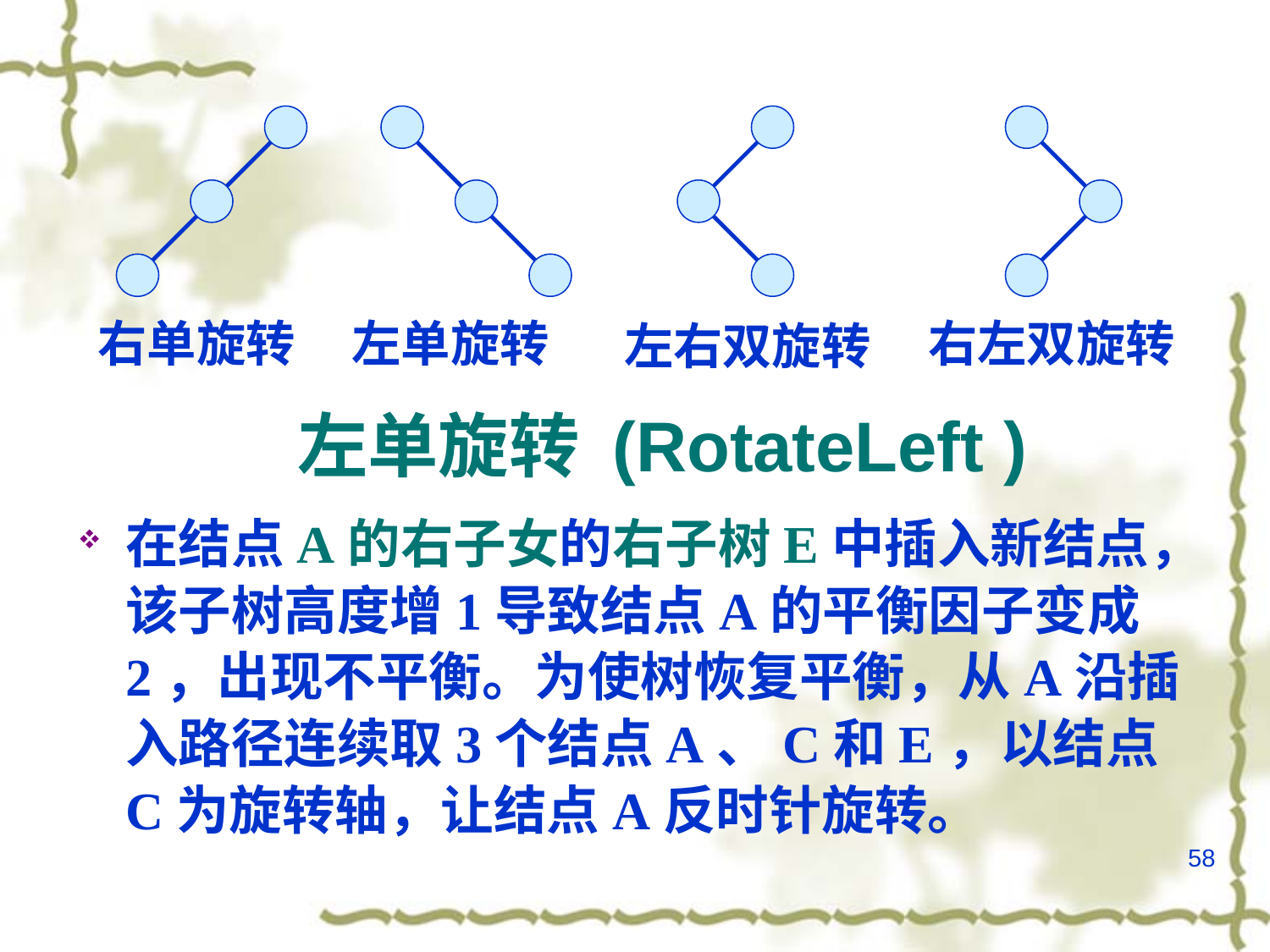

右单旋转
左单旋转
右左双旋转
 左右双旋转
# 左单旋转 (RotateLeft )
在结点A的右子女的右子树E中插入新结点，该子树高度增1导致结点A的平衡因子变成2，出现不平衡。为使树恢复平衡，从A沿插入路径连续取3个结点A、C和E，以结点C为旋转轴，让结点A反时针旋转。
58